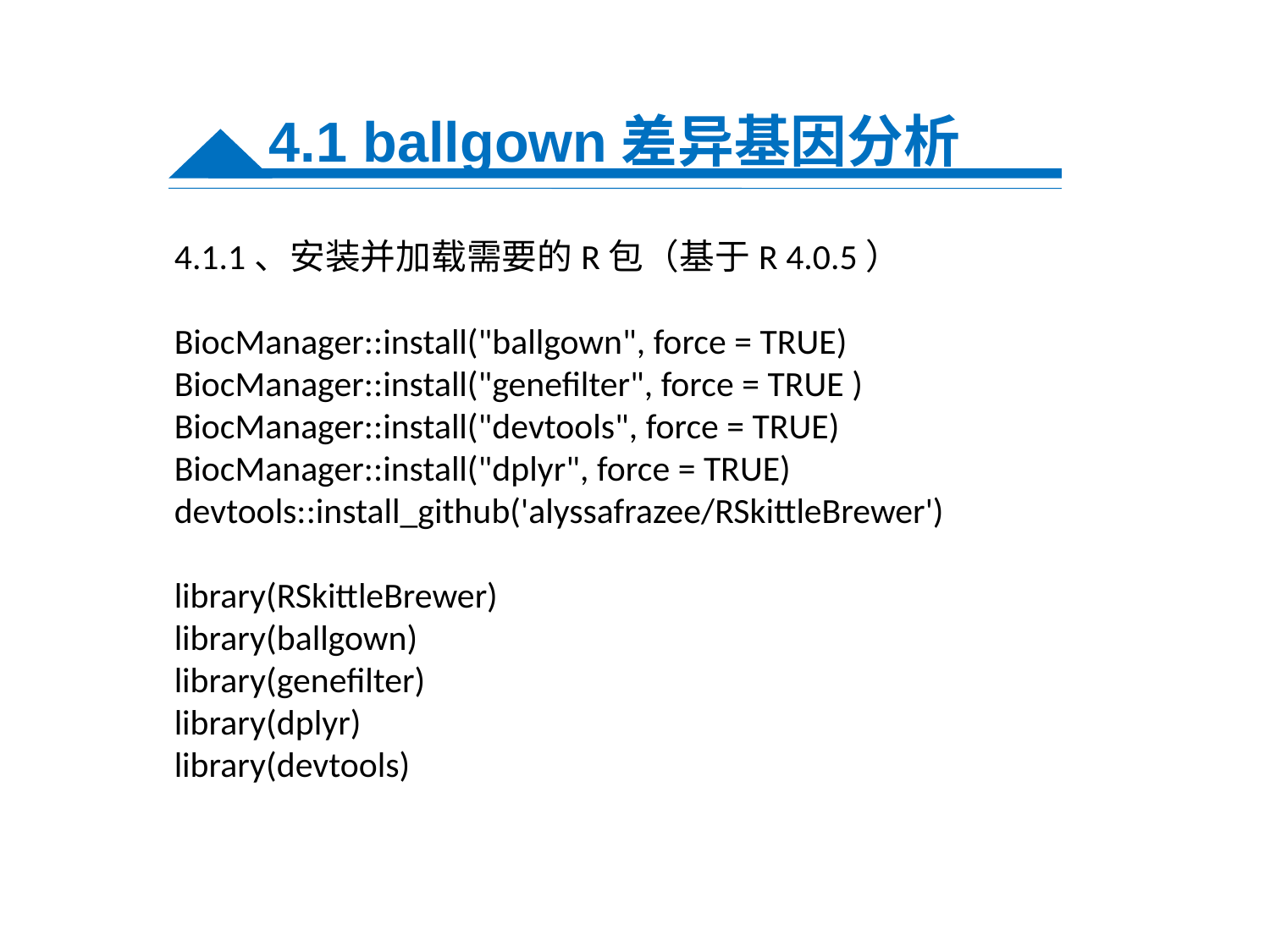

4.1 ballgown差异基因分析

4.1.1、安装并加载需要的R包（基于R 4.0.5）

BiocManager::install("ballgown", force = TRUE)
BiocManager::install("genefilter", force = TRUE )
BiocManager::install("devtools", force = TRUE)
BiocManager::install("dplyr", force = TRUE)
devtools::install_github('alyssafrazee/RSkittleBrewer')

library(RSkittleBrewer)
library(ballgown)
library(genefilter)
library(dplyr)
library(devtools)